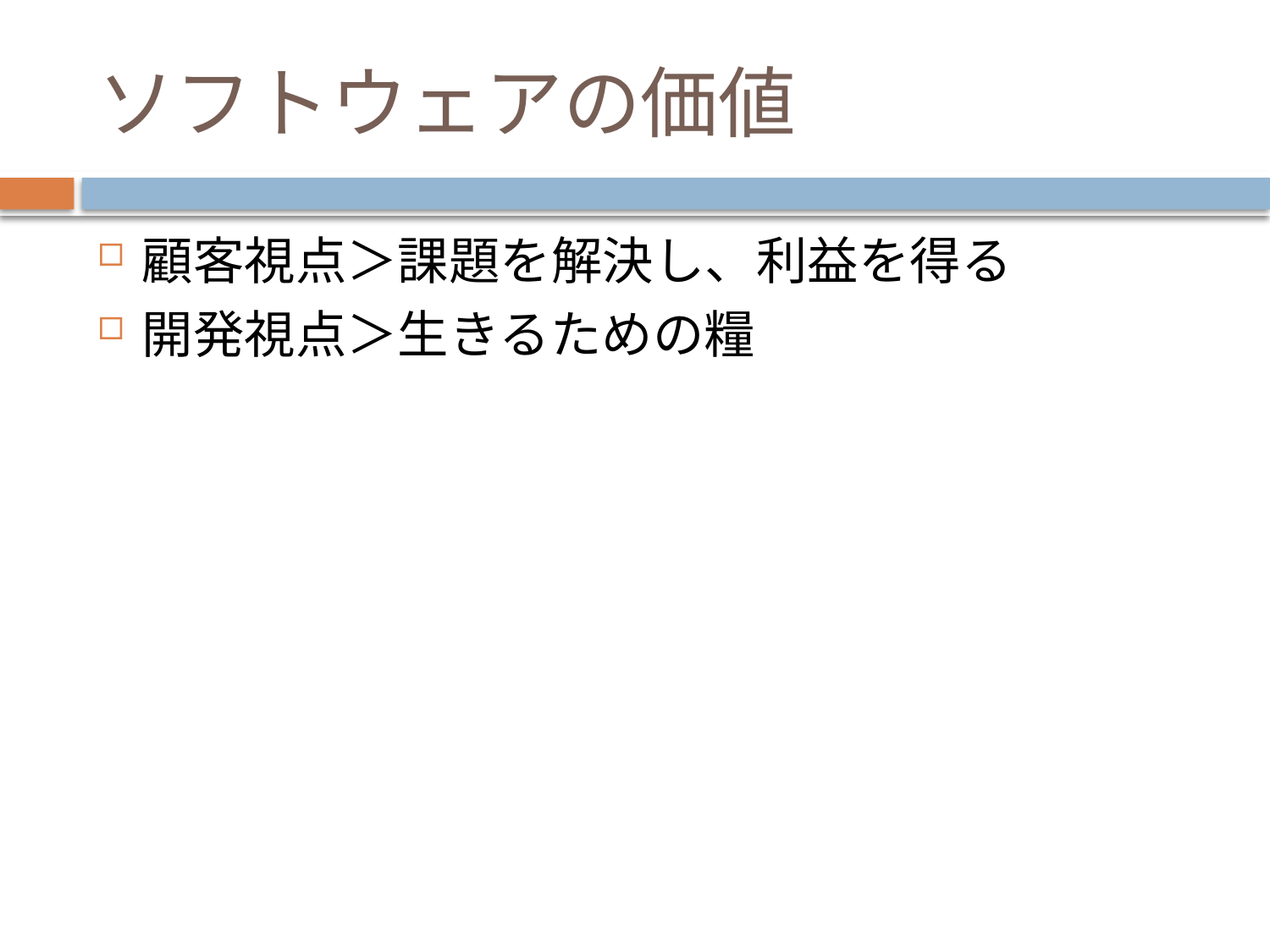

# ソフトウェアの価値
顧客視点＞課題を解決し、利益を得る
開発視点＞生きるための糧